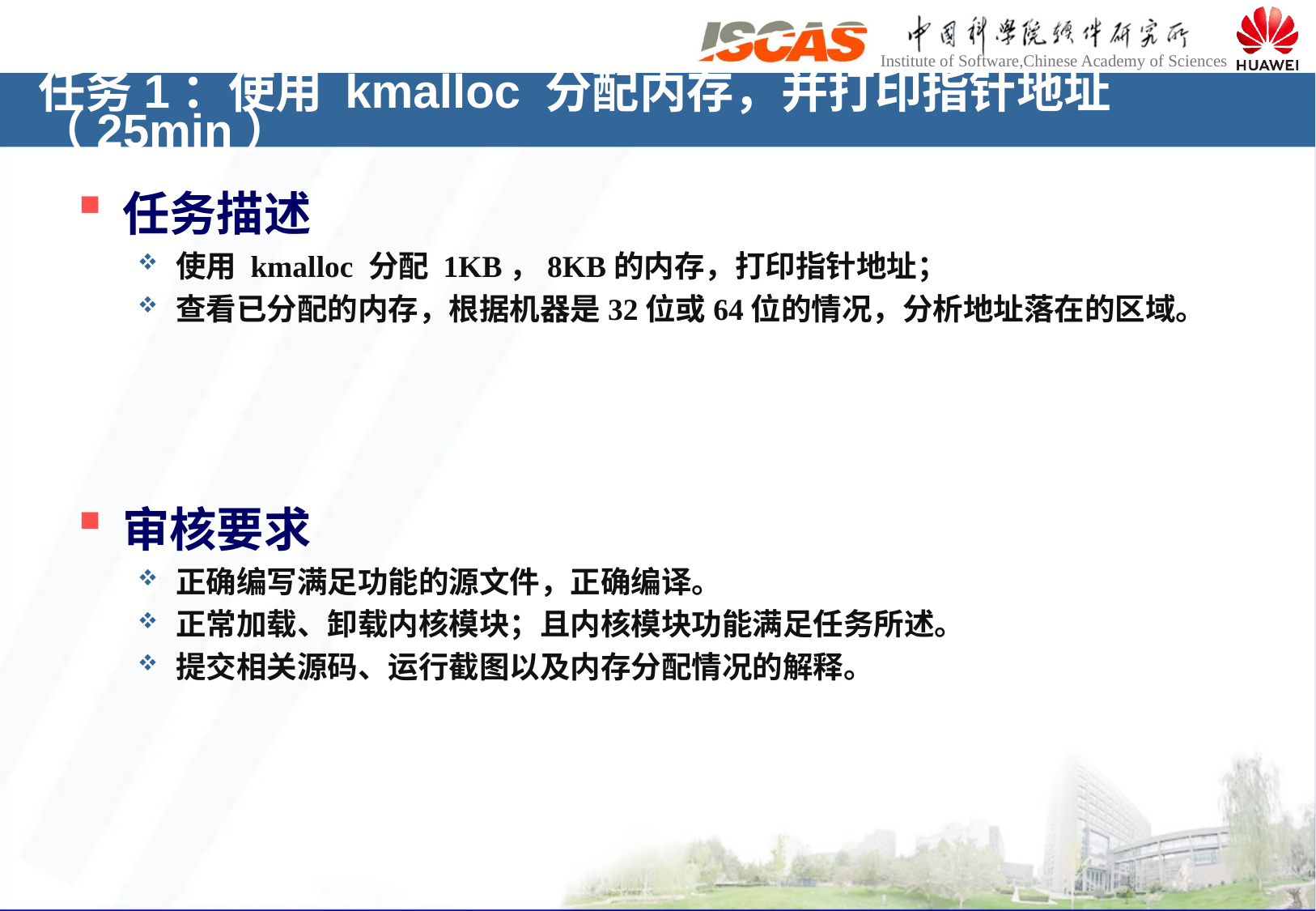

# 任务1：使用 kmalloc 分配内存，并打印指针地址（25min）
任务描述
使用 kmalloc 分配 1KB，8KB的内存，打印指针地址；
查看已分配的内存，根据机器是32位或64位的情况，分析地址落在的区域。

审核要求
正确编写满足功能的源文件，正确编译。
正常加载、卸载内核模块；且内核模块功能满足任务所述。
提交相关源码、运行截图以及内存分配情况的解释。